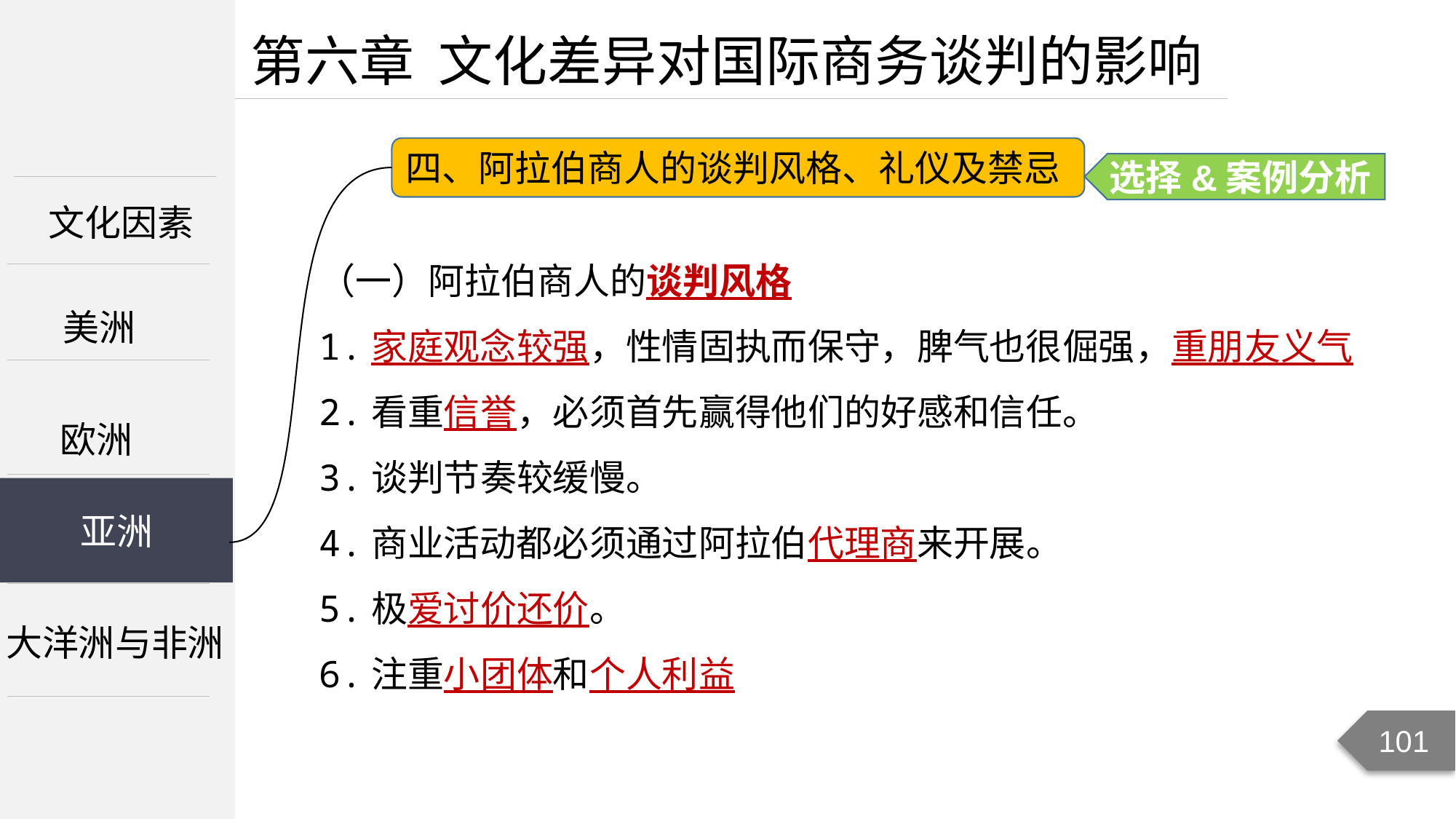

第六章  文化差异对国际商务谈判的影响
四、阿拉伯商人的谈判风格、礼仪及禁忌
选择&案例分析
文化因素
（一）阿拉伯商人的谈判风格
1.家庭观念较强，性情固执而保守，脾气也很倔强，重朋友义气
2.看重信誉，必须首先赢得他们的好感和信任。
3.谈判节奏较缓慢。
4.商业活动都必须通过阿拉伯代理商来开展。
5.极爱讨价还价。
6.注重小团体和个人利益
美洲
欧洲
亚洲
亚洲
大洋洲与非洲
101